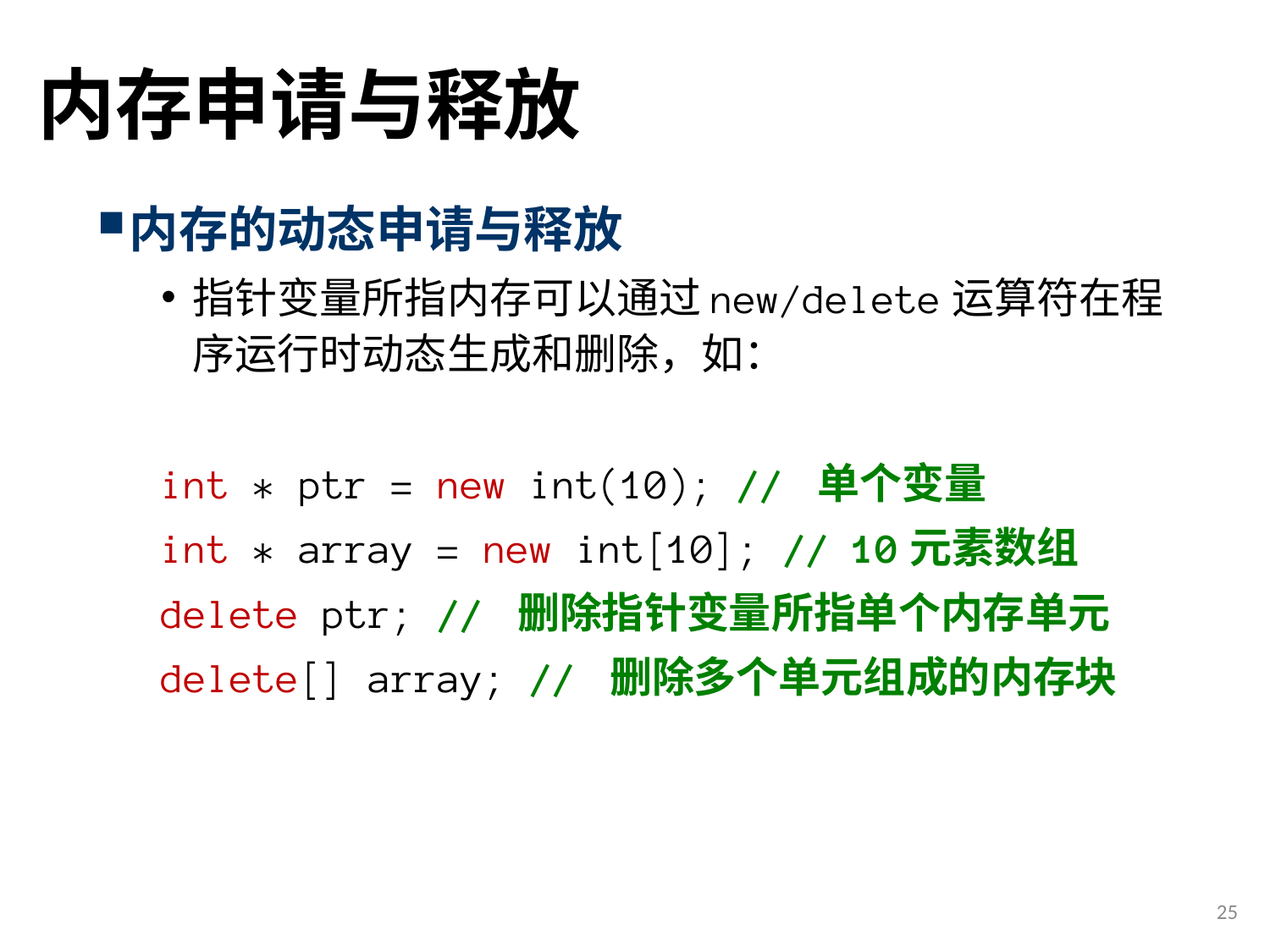

# 内存申请与释放
内存的动态申请与释放
指针变量所指内存可以通过new/delete运算符在程序运行时动态生成和删除，如：

int * ptr = new int(10); // 单个变量
int * array = new int[10]; // 10元素数组
delete ptr; // 删除指针变量所指单个内存单元
delete[] array; // 删除多个单元组成的内存块

25